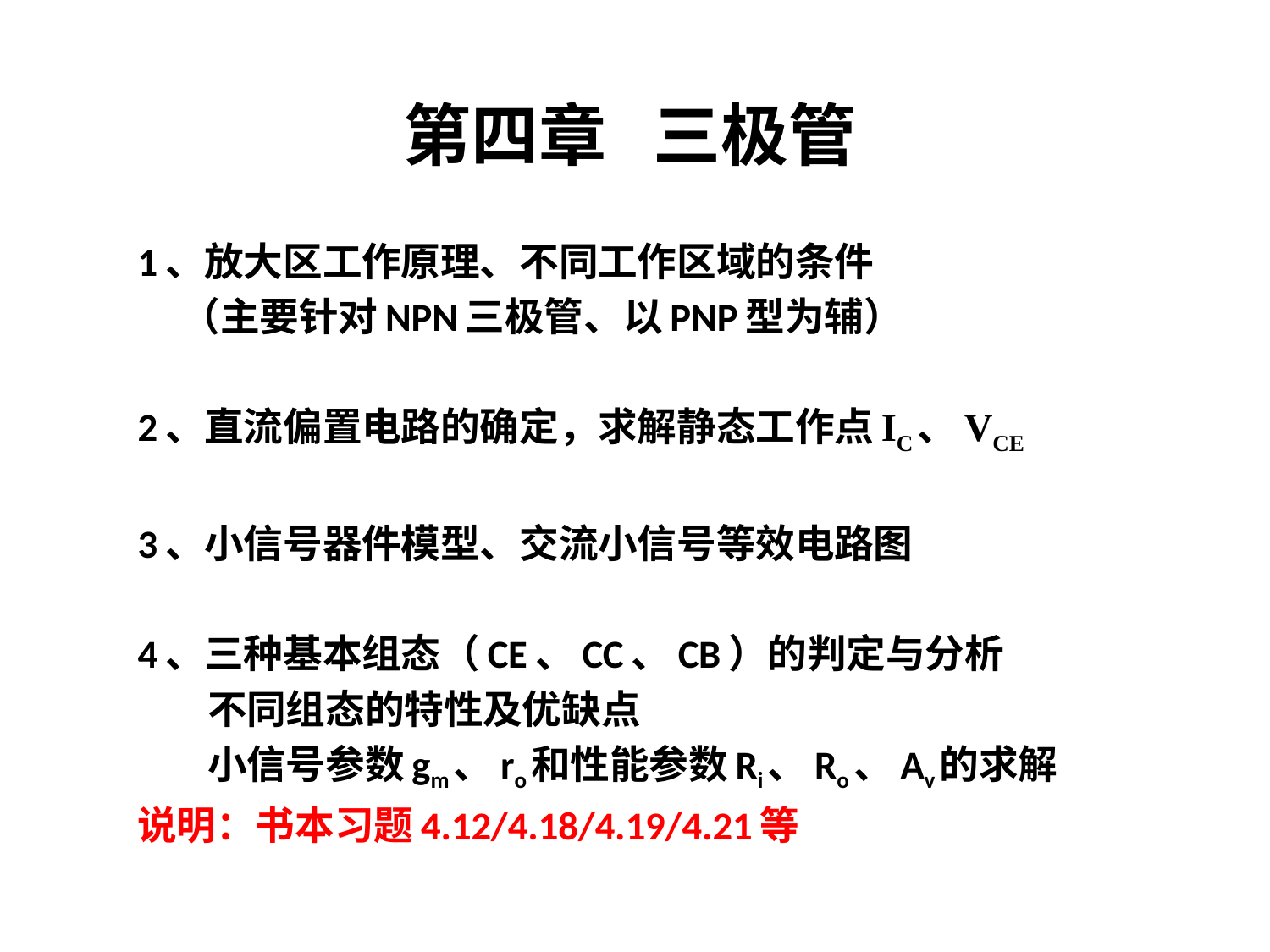

第四章   三极管

1、放大区工作原理、不同工作区域的条件
    （主要针对NPN三极管、以PNP型为辅）

2、直流偏置电路的确定，求解静态工作点IC、VCE

3、小信号器件模型、交流小信号等效电路图

4、三种基本组态（CE、CC、CB）的判定与分析
       不同组态的特性及优缺点
       小信号参数gm、ro和性能参数Ri、Ro、Av的求解
说明：书本习题4.12/4.18/4.19/4.21等